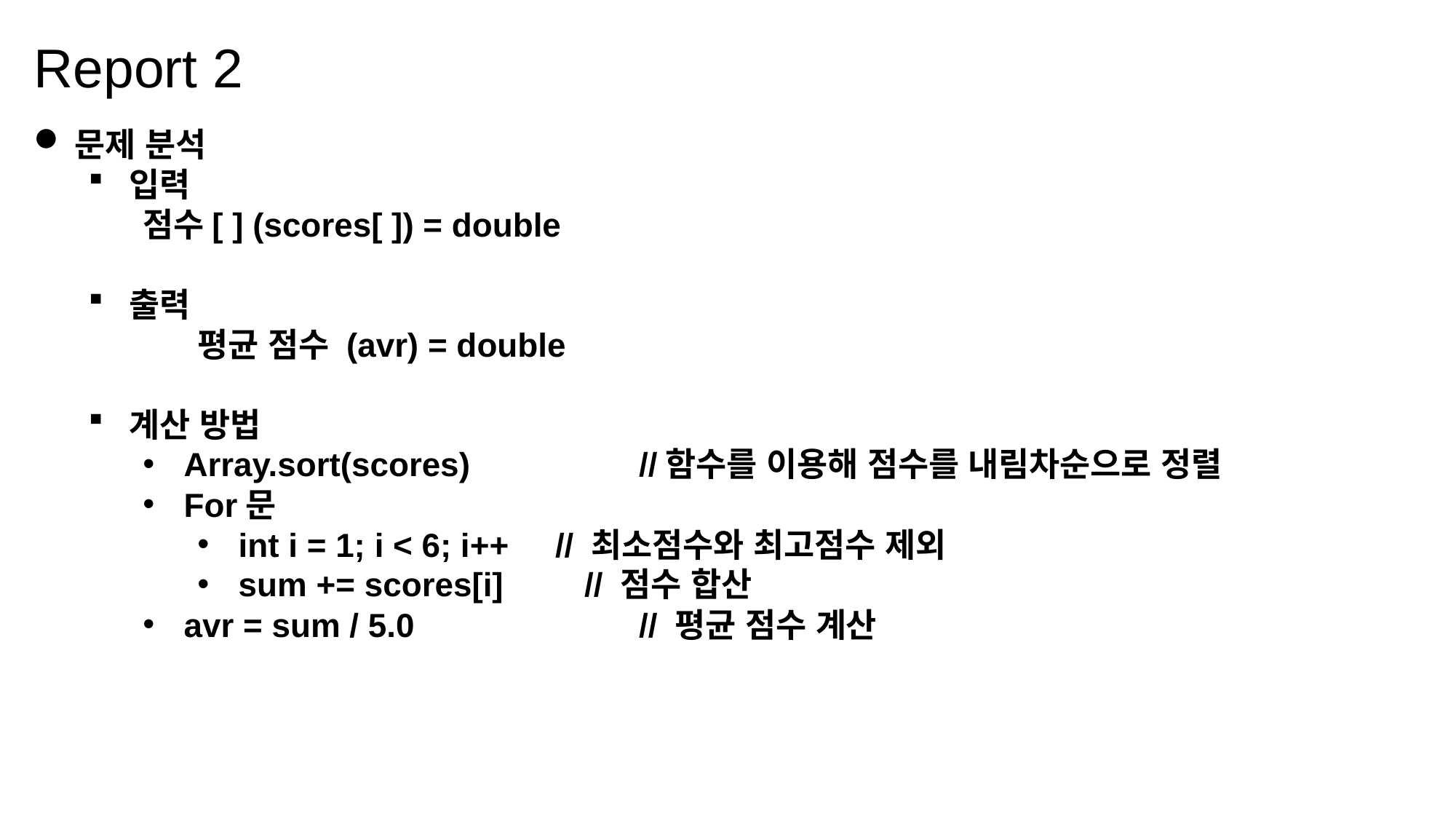

Report 2
문제 분석
입력
점수[ ] (scores[ ]) = double

출력
	평균 점수 (avr) = double

계산 방법
Array.sort(scores)		  //함수를 이용해 점수를 내림차순으로 정렬
For문
int i = 1; i < 6; i++     // 최소점수와 최고점수 제외
sum += scores[i] 	  // 점수 합산
avr = sum / 5.0  		  // 평균 점수 계산